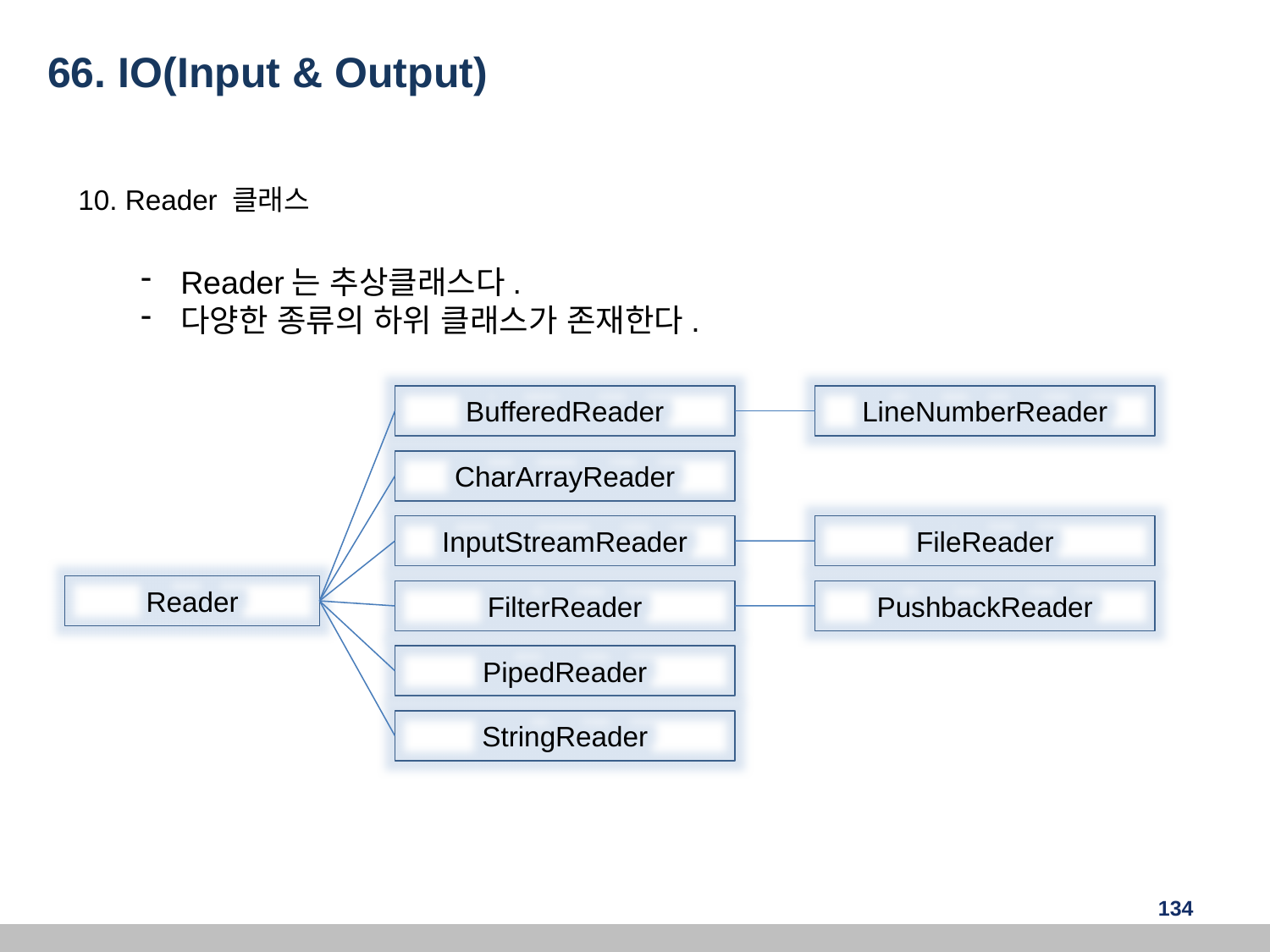

66. IO(Input & Output)
10. Reader 클래스
Reader는 추상클래스다.
다양한 종류의 하위 클래스가 존재한다.
BufferedReader
LineNumberReader
CharArrayReader
FileReader
InputStreamReader
Reader
PushbackReader
FilterReader
PipedReader
StringReader
134